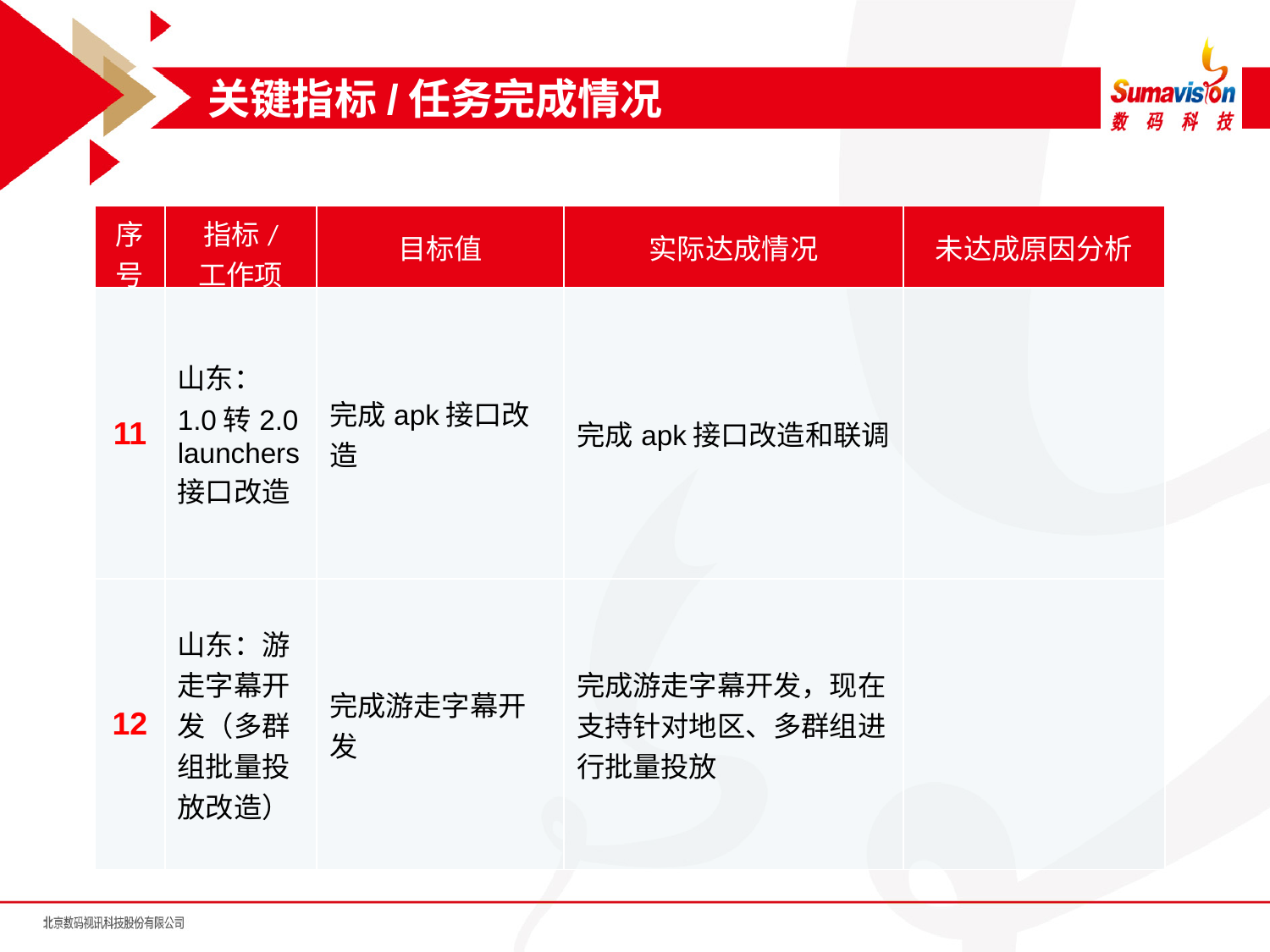

关键指标/任务完成情况
| 序号 | 指标/ 工作项 | 目标值 | 实际达成情况 | 未达成原因分析 |
| --- | --- | --- | --- | --- |
| 11 | 山东：1.0转2.0 launchers 接口改造 | 完成apk接口改造 | 完成apk接口改造和联调 |  |
| 12 | 山东：游走字幕开发（多群组批量投放改造） | 完成游走字幕开发 | 完成游走字幕开发，现在支持针对地区、多群组进行批量投放 |  |